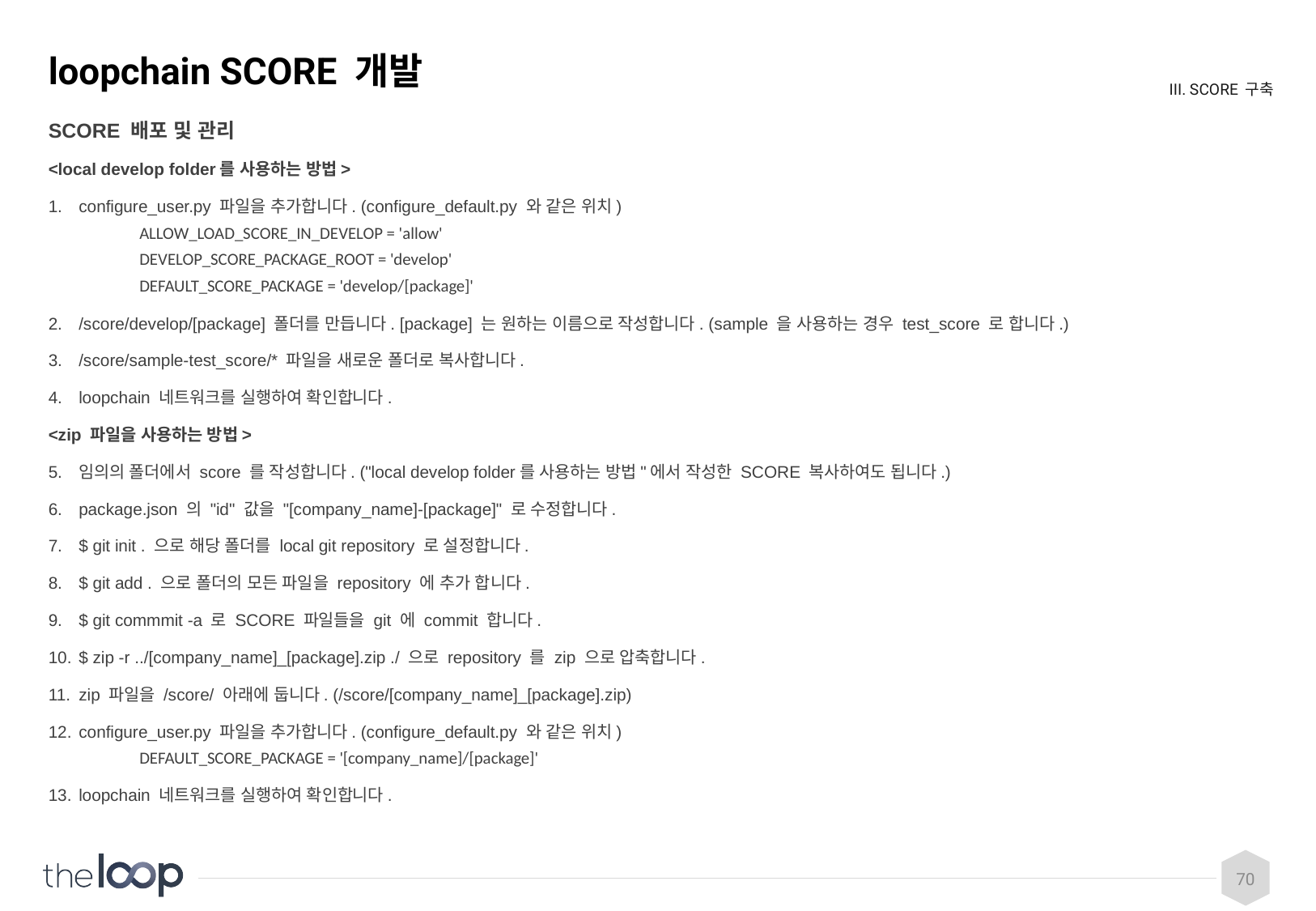

# loopchain SCORE 개발
III. SCORE 구축
SCORE 배포 및 관리
<local develop folder를 사용하는 방법>
configure_user.py 파일을 추가합니다. (configure_default.py 와 같은 위치)
ALLOW_LOAD_SCORE_IN_DEVELOP = 'allow'
DEVELOP_SCORE_PACKAGE_ROOT = 'develop'
DEFAULT_SCORE_PACKAGE = 'develop/[package]'
/score/develop/[package] 폴더를 만듭니다. [package] 는 원하는 이름으로 작성합니다. (sample 을 사용하는 경우 test_score 로 합니다.)
/score/sample-test_score/* 파일을 새로운 폴더로 복사합니다.
loopchain 네트워크를 실행하여 확인합니다.
<zip 파일을 사용하는 방법>
임의의 폴더에서 score 를 작성합니다. ("local develop folder를 사용하는 방법"에서 작성한 SCORE 복사하여도 됩니다.)
package.json 의 "id" 값을 "[company_name]-[package]" 로 수정합니다.
$ git init . 으로 해당 폴더를 local git repository 로 설정합니다.
$ git add . 으로 폴더의 모든 파일을 repository 에 추가 합니다.
$ git commmit -a 로 SCORE 파일들을 git 에 commit 합니다.
$ zip -r ../[company_name]_[package].zip ./ 으로 repository 를 zip 으로 압축합니다.
zip 파일을 /score/ 아래에 둡니다. (/score/[company_name]_[package].zip)
configure_user.py 파일을 추가합니다. (configure_default.py 와 같은 위치)
DEFAULT_SCORE_PACKAGE = '[company_name]/[package]'
loopchain 네트워크를 실행하여 확인합니다.
70